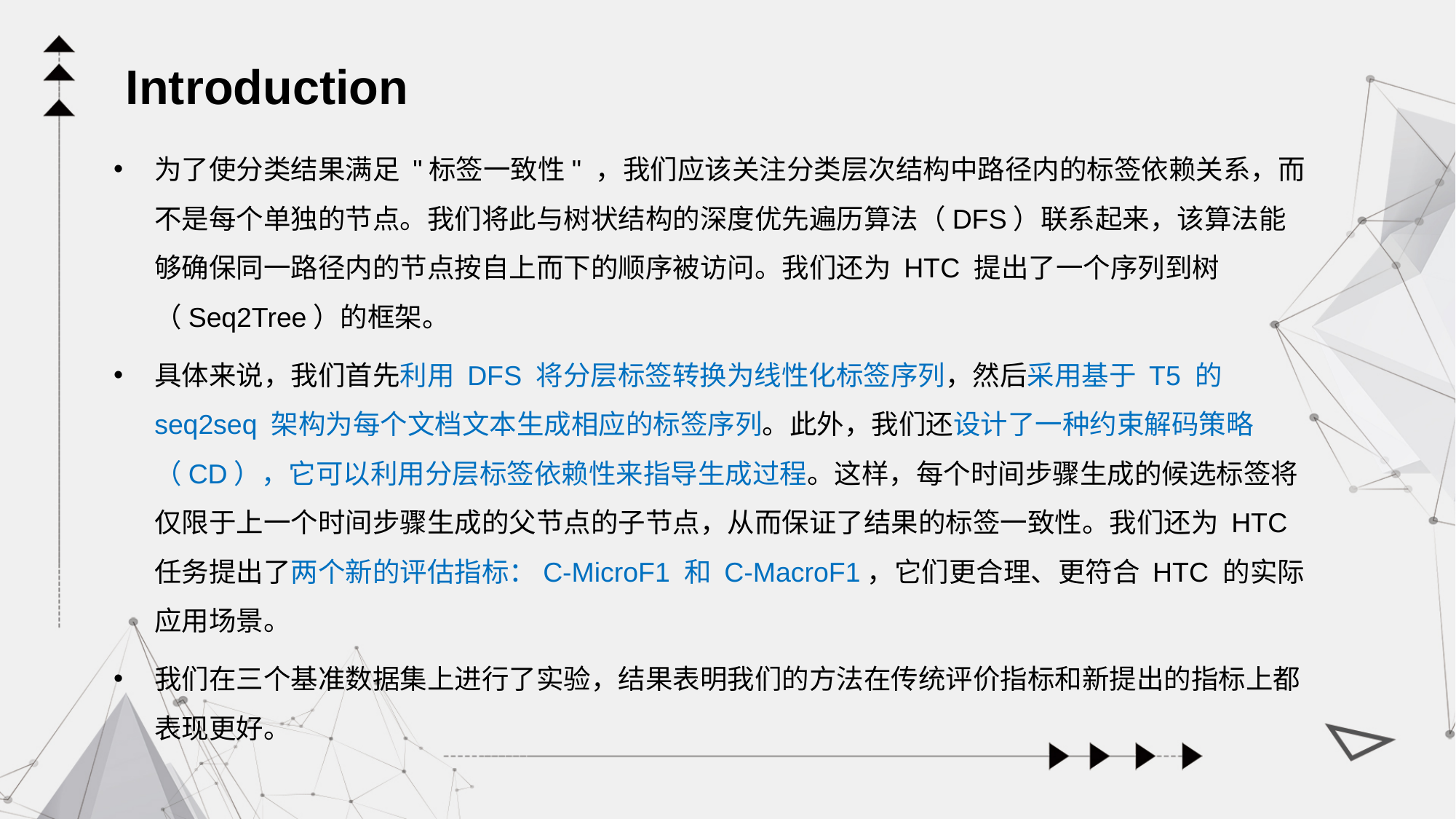

Introduction
为了使分类结果满足 "标签一致性" ，我们应该关注分类层次结构中路径内的标签依赖关系，而不是每个单独的节点。我们将此与树状结构的深度优先遍历算法（DFS）联系起来，该算法能够确保同一路径内的节点按自上而下的顺序被访问。我们还为 HTC 提出了一个序列到树（Seq2Tree）的框架。
具体来说，我们首先利用 DFS 将分层标签转换为线性化标签序列，然后采用基于 T5 的 seq2seq 架构为每个文档文本生成相应的标签序列。此外，我们还设计了一种约束解码策略（CD），它可以利用分层标签依赖性来指导生成过程。这样，每个时间步骤生成的候选标签将仅限于上一个时间步骤生成的父节点的子节点，从而保证了结果的标签一致性。我们还为 HTC 任务提出了两个新的评估指标：C-MicroF1 和 C-MacroF1，它们更合理、更符合 HTC 的实际应用场景。
我们在三个基准数据集上进行了实验，结果表明我们的方法在传统评价指标和新提出的指标上都表现更好。